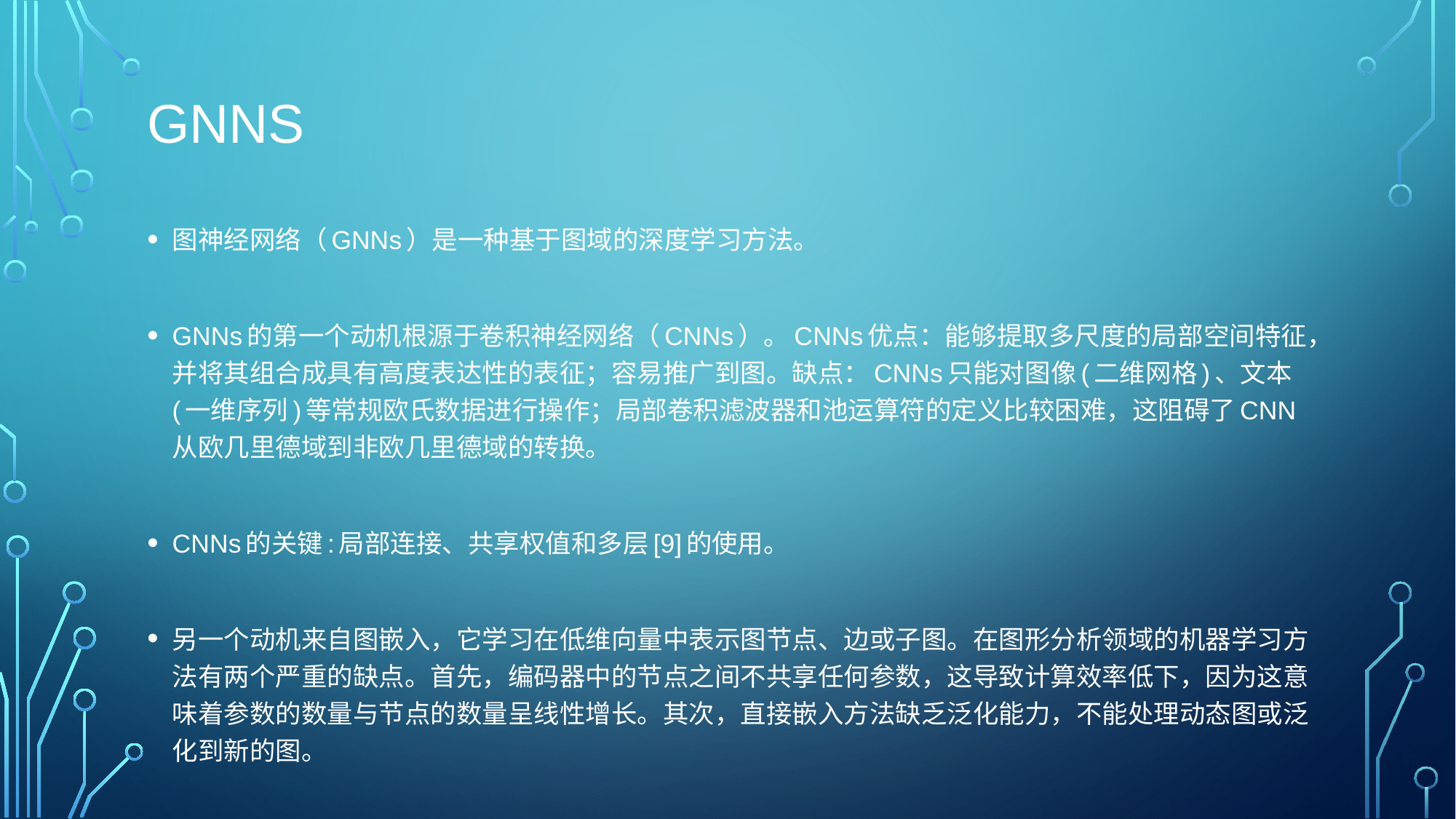

# GNNs
图神经网络（GNNs）是一种基于图域的深度学习方法。

GNNs的第一个动机根源于卷积神经网络（CNNs）。CNNs优点：能够提取多尺度的局部空间特征，并将其组合成具有高度表达性的表征；容易推广到图。缺点：CNNs只能对图像(二维网格)、文本(一维序列)等常规欧氏数据进行操作；局部卷积滤波器和池运算符的定义比较困难，这阻碍了CNN从欧几里德域到非欧几里德域的转换。

CNNs的关键:局部连接、共享权值和多层[9]的使用。

另一个动机来自图嵌入，它学习在低维向量中表示图节点、边或子图。在图形分析领域的机器学习方法有两个严重的缺点。首先，编码器中的节点之间不共享任何参数，这导致计算效率低下，因为这意味着参数的数量与节点的数量呈线性增长。其次，直接嵌入方法缺乏泛化能力，不能处理动态图或泛化到新的图。